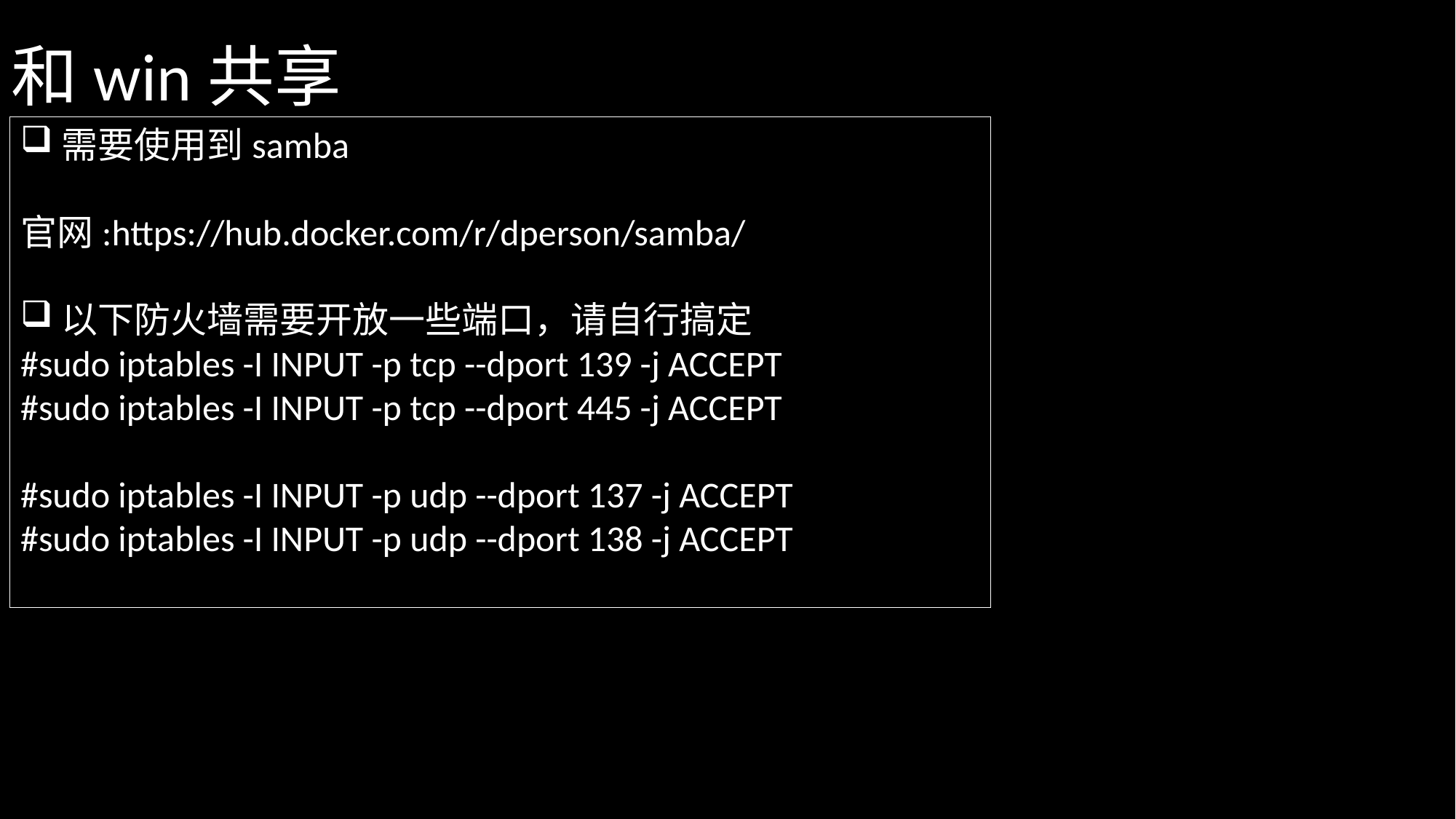

# 和win共享
需要使用到samba

官网:https://hub.docker.com/r/dperson/samba/

以下防火墙需要开放一些端口，请自行搞定
#sudo iptables -I INPUT -p tcp --dport 139 -j ACCEPT
#sudo iptables -I INPUT -p tcp --dport 445 -j ACCEPT

#sudo iptables -I INPUT -p udp --dport 137 -j ACCEPT
#sudo iptables -I INPUT -p udp --dport 138 -j ACCEPT